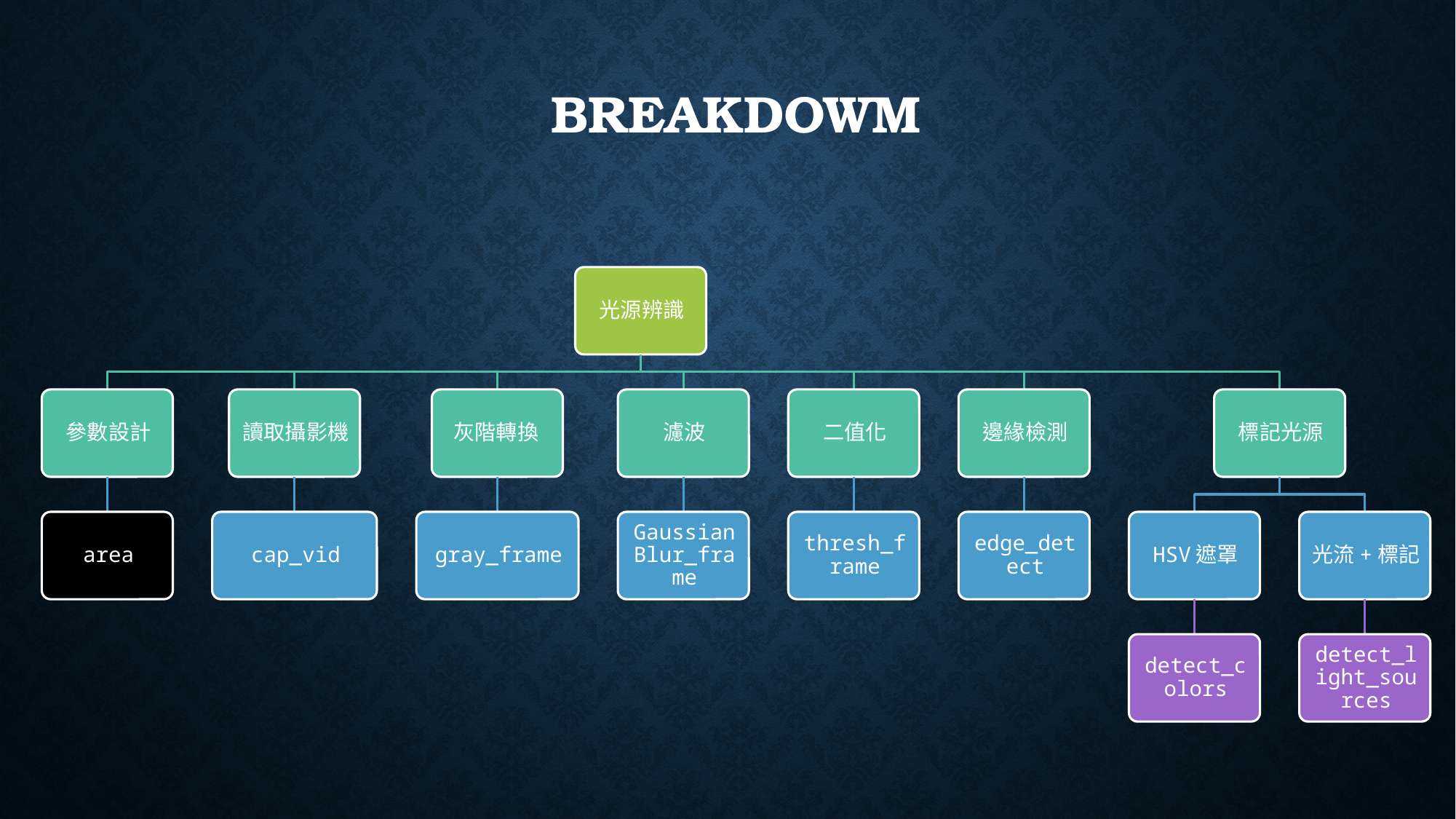

# breakdowm
光源辨識
參數設計
area
讀取攝影機
cap_vid
灰階轉換
gray_frame
濾波
GaussianBlur_frame
二值化
thresh_frame
邊緣檢測
edge_detect
標記光源
HSV遮罩
detect_colors
光流+標記
detect_light_sources